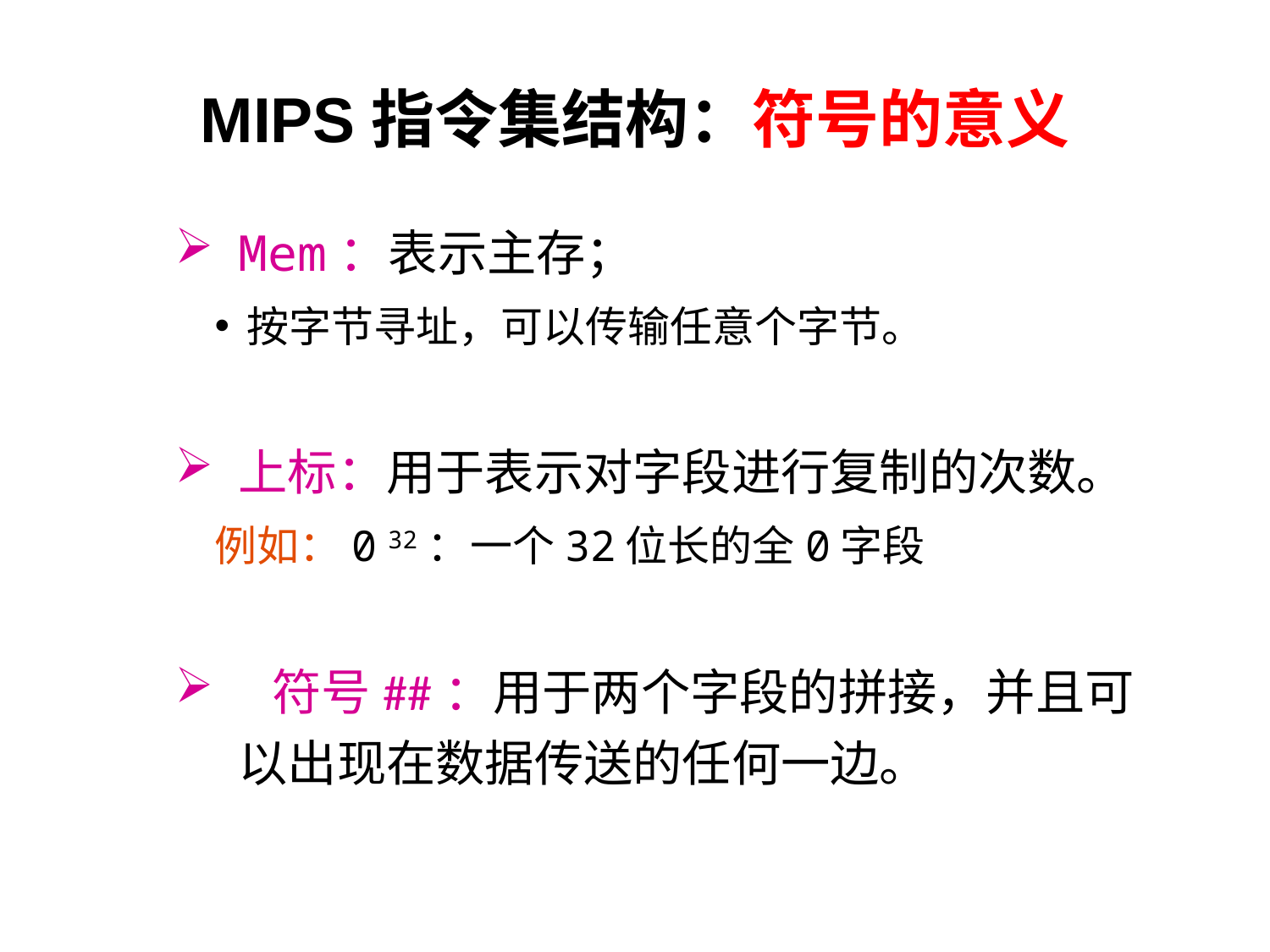

# MIPS指令集结构：符号的意义
Mem：表示主存；
按字节寻址，可以传输任意个字节。

上标：用于表示对字段进行复制的次数。
例如：0 32：一个32位长的全0字段

  符号##：用于两个字段的拼接，并且可以出现在数据传送的任何一边。